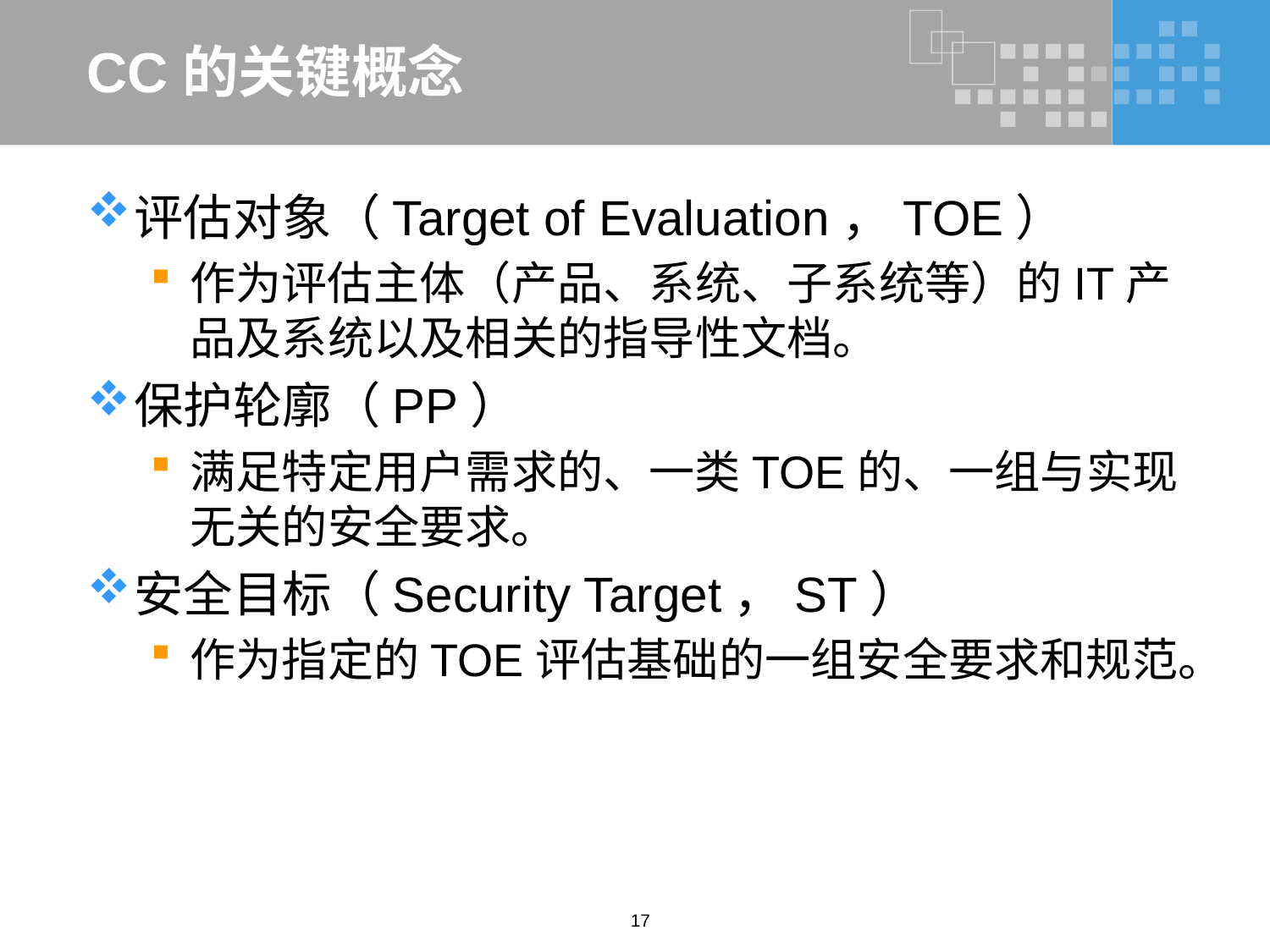

# CC的关键概念
评估对象（Target of Evaluation，TOE）
作为评估主体（产品、系统、子系统等）的IT产品及系统以及相关的指导性文档。
保护轮廓（PP）
满足特定用户需求的、一类TOE的、一组与实现无关的安全要求。
安全目标（Security Target，ST）
作为指定的TOE评估基础的一组安全要求和规范。

17